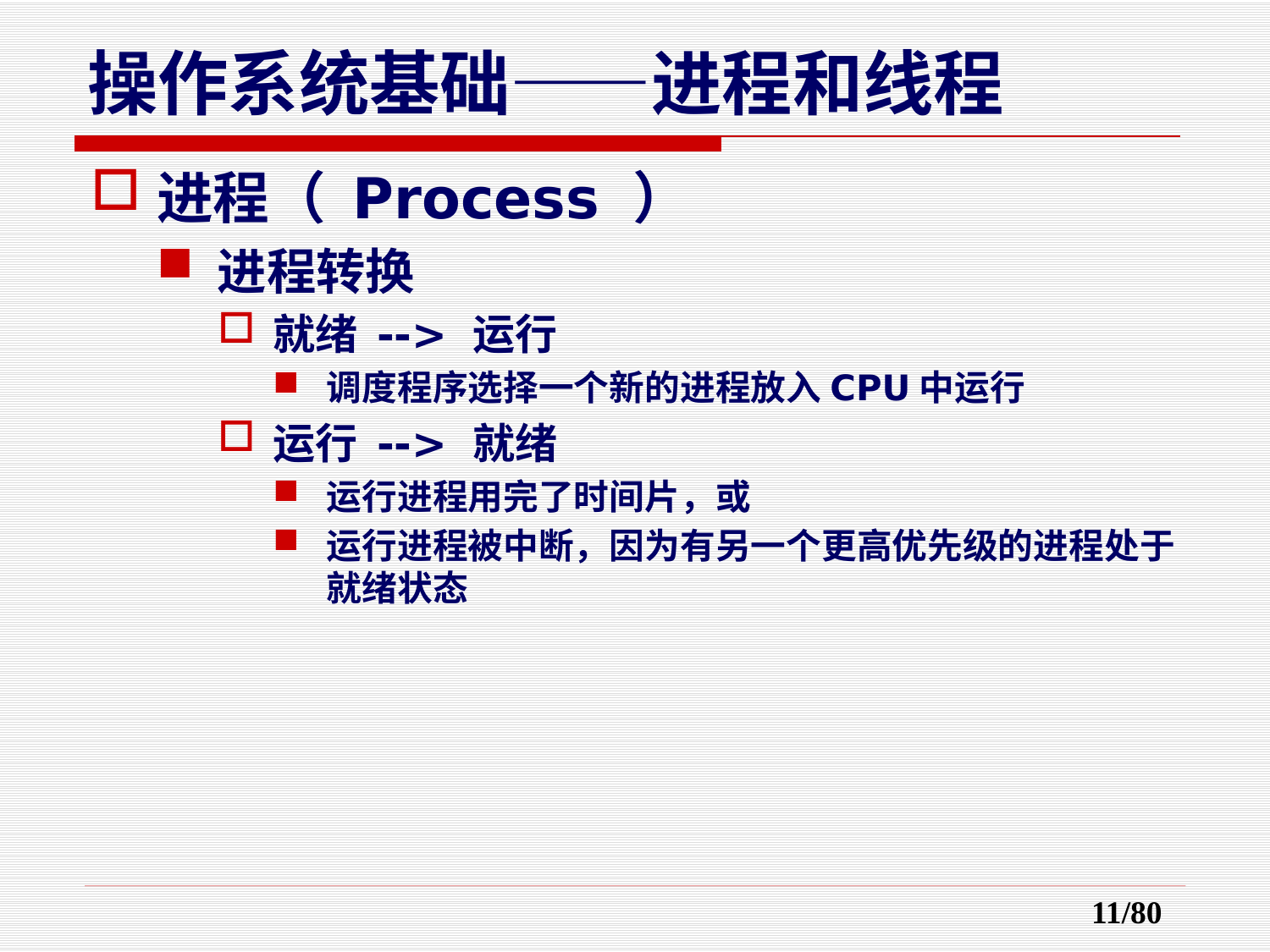

# 操作系统基础——进程和线程
进程（ Process ）
进程转换
就绪 --> 运行
调度程序选择一个新的进程放入CPU中运行
运行 --> 就绪
运行进程用完了时间片，或
运行进程被中断，因为有另一个更高优先级的进程处于就绪状态